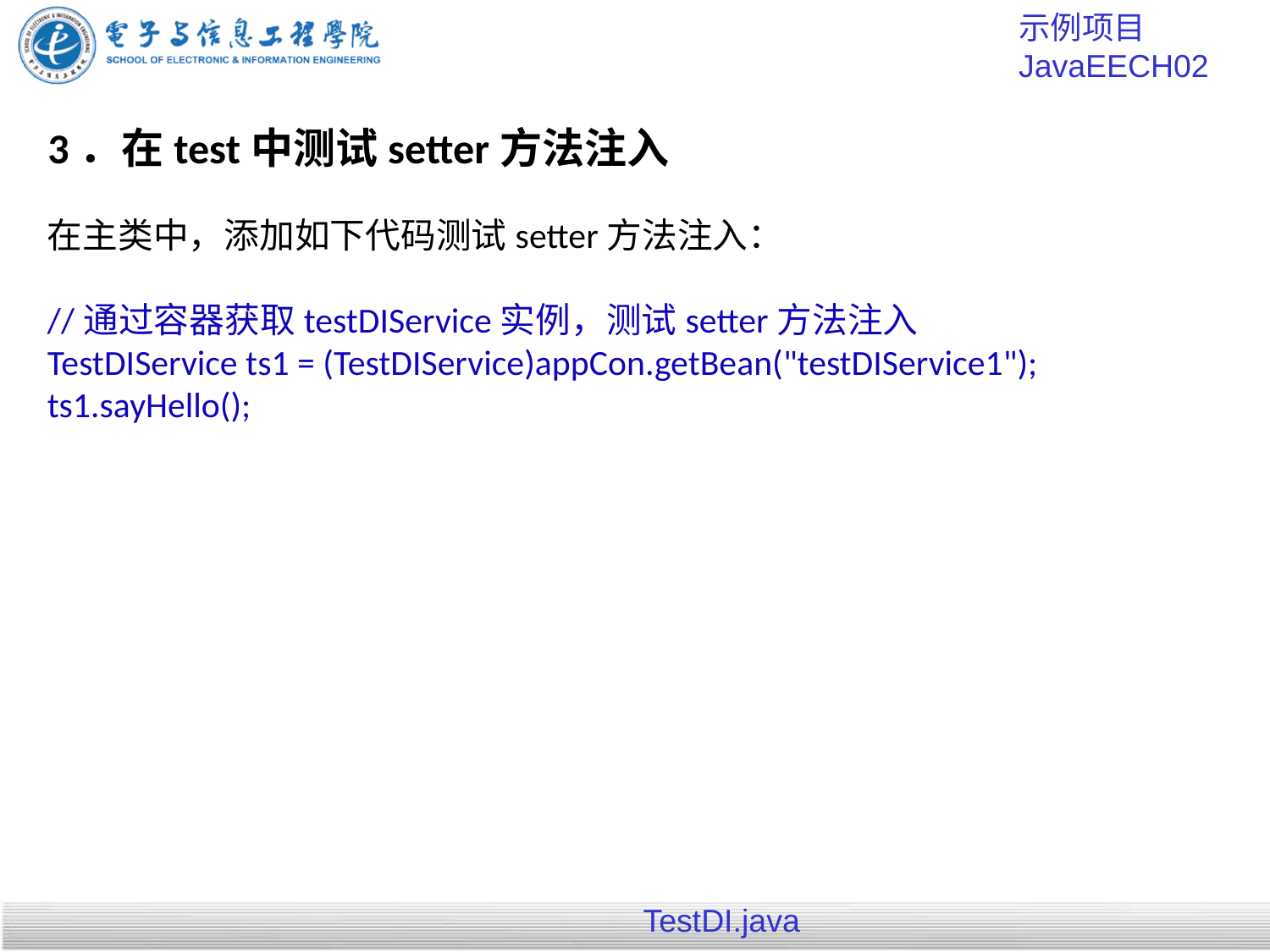

示例项目 JavaEECH02
# 3．在test中测试setter方法注入
在主类中，添加如下代码测试setter方法注入：

//通过容器获取testDIService实例，测试setter方法注入
TestDIService ts1 = (TestDIService)appCon.getBean("testDIService1");
ts1.sayHello();

TestDI.java